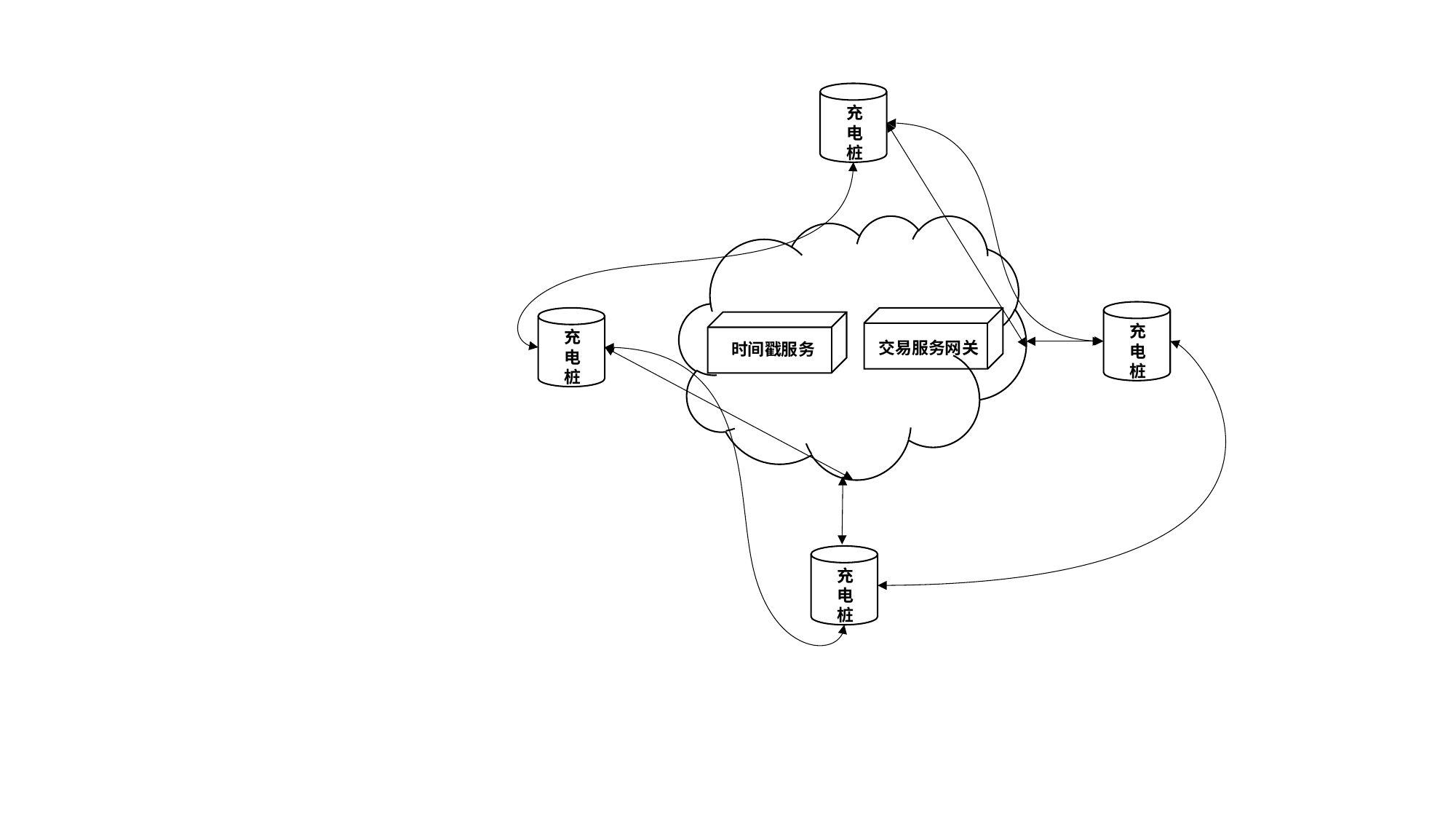

充
电
桩

充
电
桩
充
电
桩
交易服务网关
时间戳服务

充
电
桩